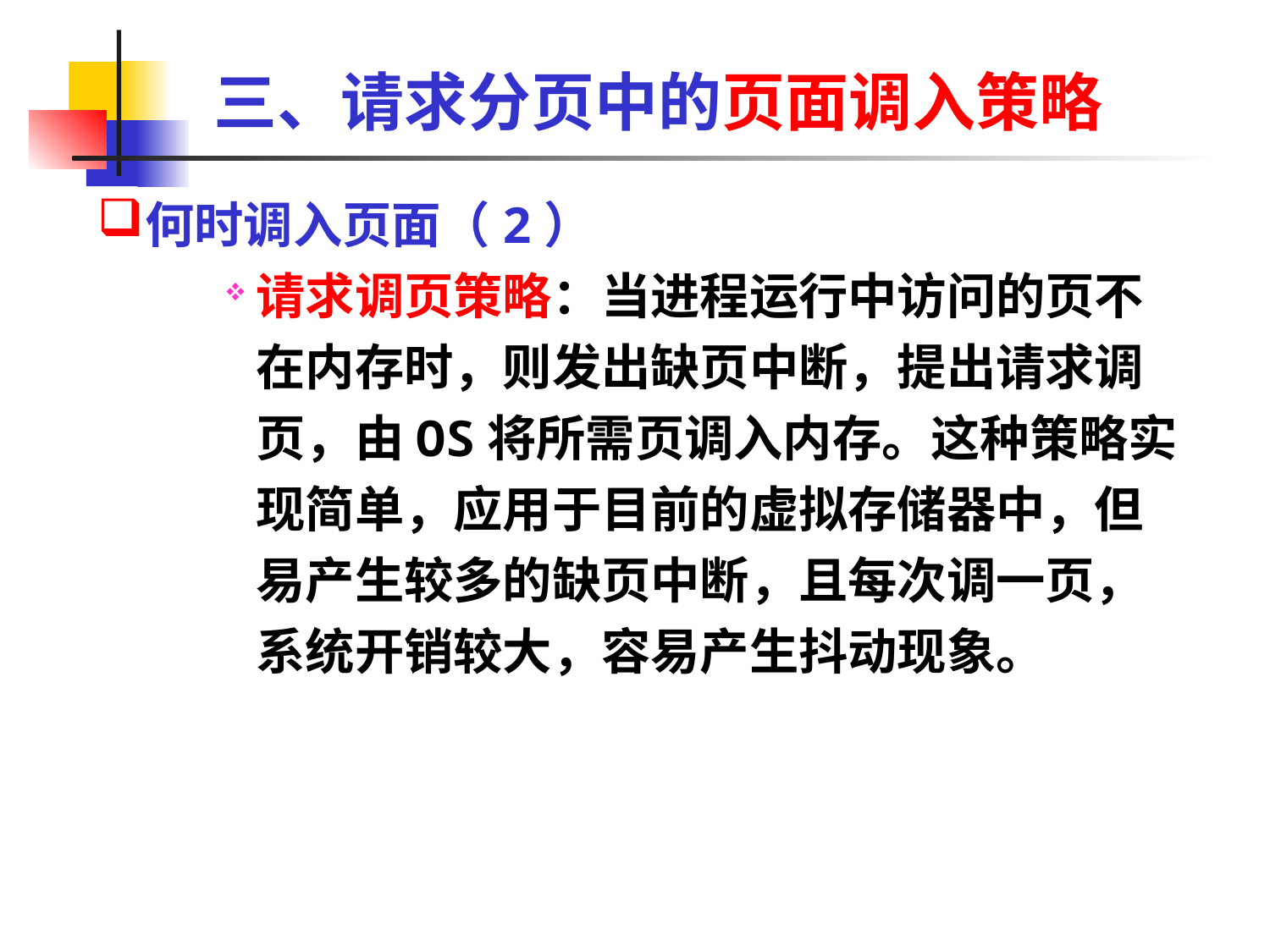

# 三、请求分页中的页面调入策略
何时调入页面（2）
请求调页策略：当进程运行中访问的页不在内存时，则发出缺页中断，提出请求调页，由OS将所需页调入内存。这种策略实现简单，应用于目前的虚拟存储器中，但易产生较多的缺页中断，且每次调一页，系统开销较大，容易产生抖动现象。